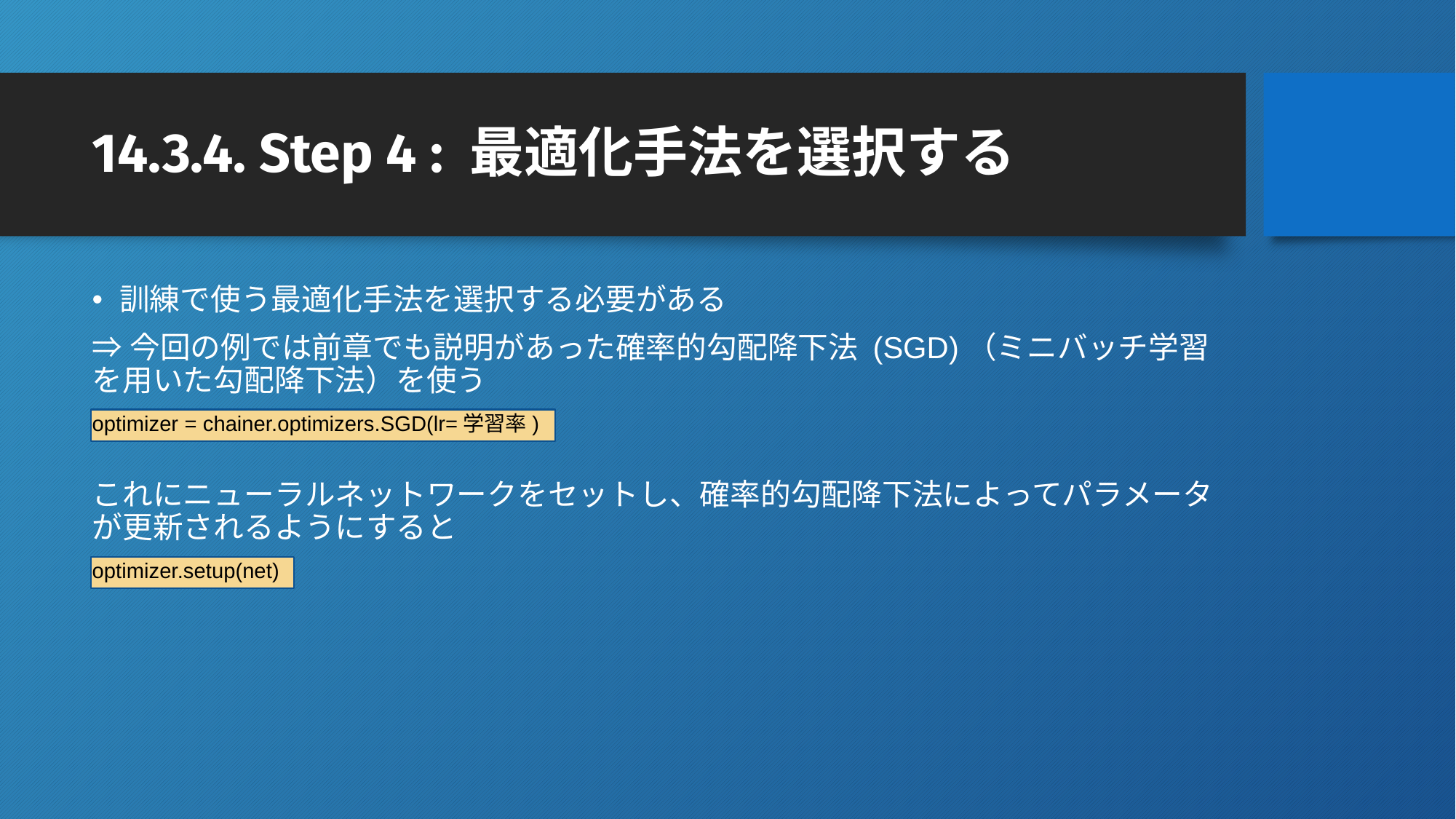

# 14.3.4. Step 4 : 最適化手法を選択する
訓練で使う最適化手法を選択する必要がある
⇒今回の例では前章でも説明があった確率的勾配降下法 (SGD)（ミニバッチ学習を用いた勾配降下法）を使う
optimizer = chainer.optimizers.SGD(lr=学習率)

これにニューラルネットワークをセットし、確率的勾配降下法によってパラメータが更新されるようにすると
optimizer.setup(net)